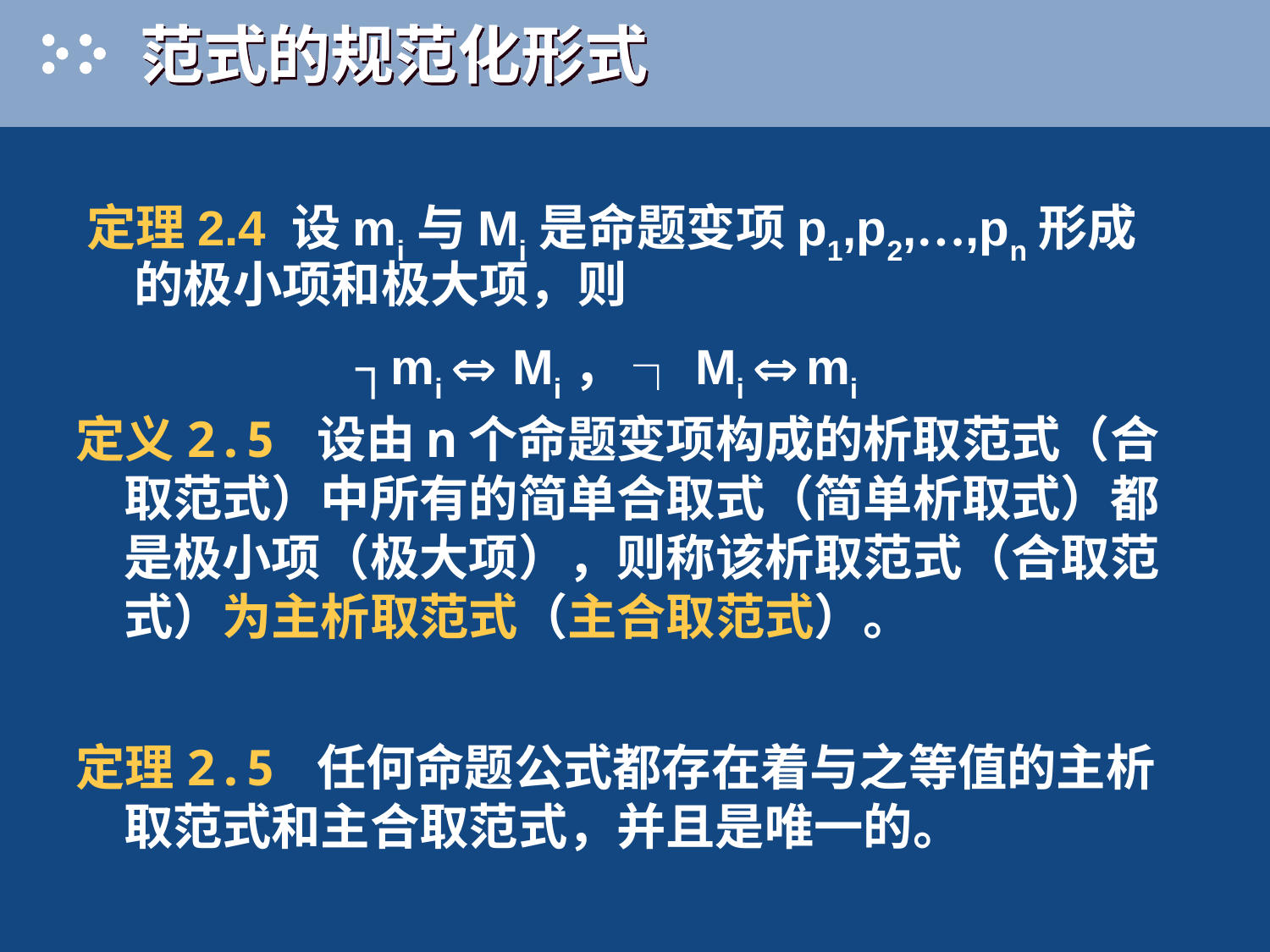

# 范式的规范化形式
定理2.4 设mi与Mi是命题变项p1,p2,…,pn形成的极小项和极大项，则
┐mi ⇔  Mi， ┐Mi ⇔ mi
定义2.5 设由n个命题变项构成的析取范式（合取范式）中所有的简单合取式（简单析取式）都是极小项（极大项），则称该析取范式（合取范式）为主析取范式（主合取范式）。
定理2.5 任何命题公式都存在着与之等值的主析取范式和主合取范式，并且是唯一的。